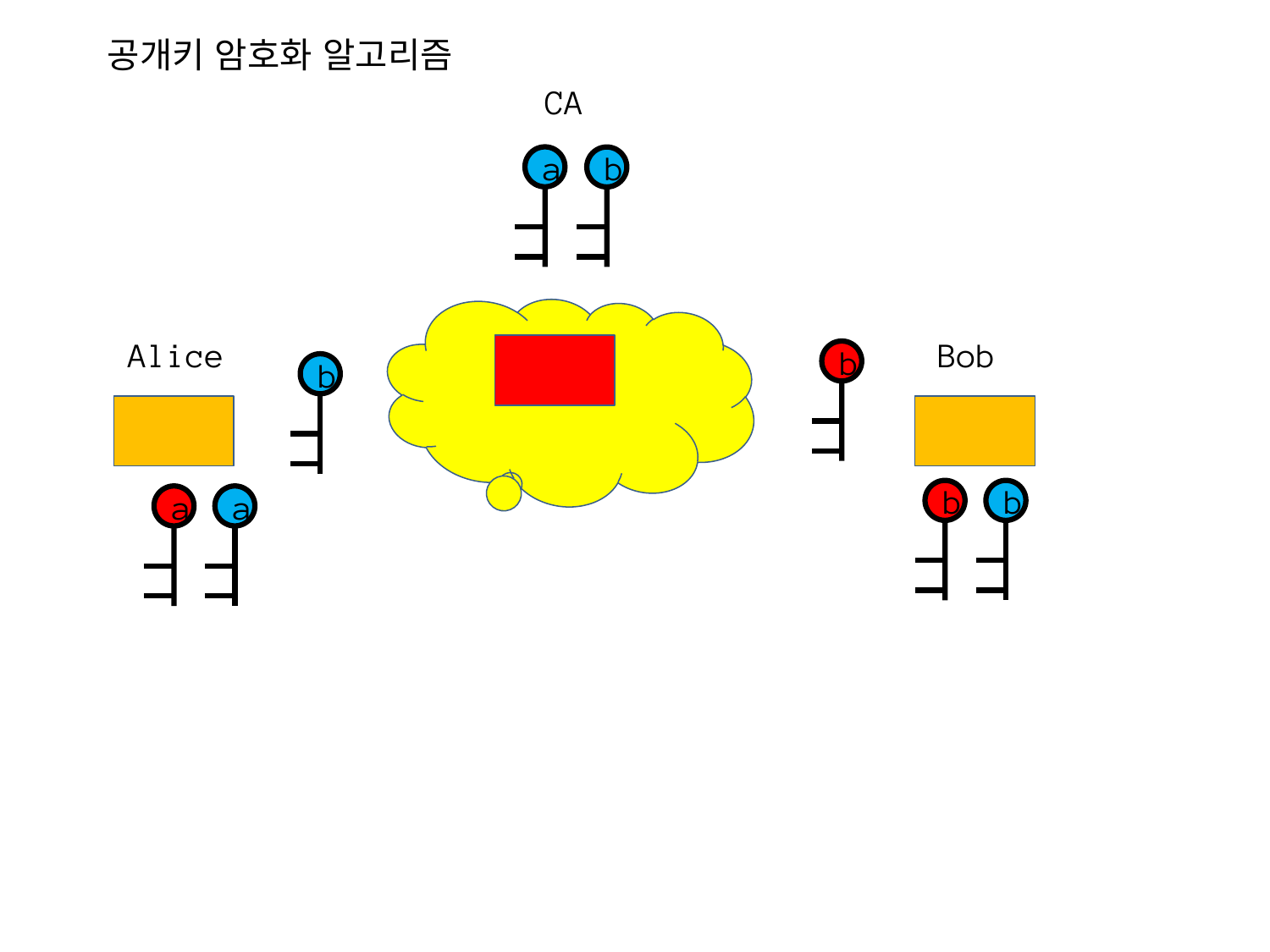

공개키 암호화 알고리즘
CA
a
b

Alice
Bob

b
b

b
b
a
a